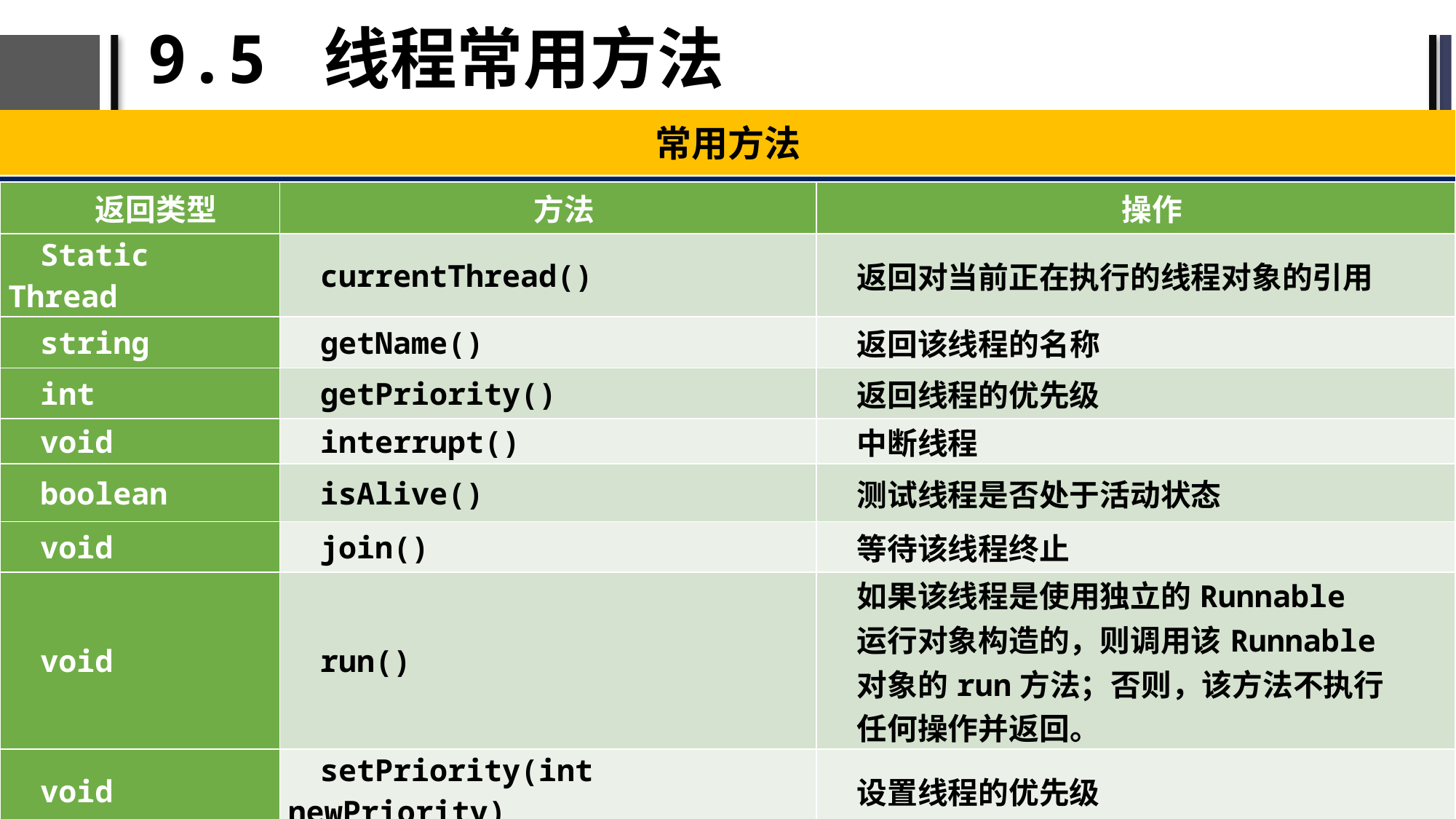

# 9.5 线程常用方法
常用方法

| 返回类型 | 方法 | 操作 |
| --- | --- | --- |
| Static Thread | currentThread() | 返回对当前正在执行的线程对象的引用 |
| string | getName() | 返回该线程的名称 |
| int | getPriority() | 返回线程的优先级 |
| void | interrupt() | 中断线程 |
| boolean | isAlive() | 测试线程是否处于活动状态 |
| void | join() | 等待该线程终止 |
| void | run() | 如果该线程是使用独立的Runnable 运行对象构造的，则调用该Runnable 对象的run方法；否则，该方法不执行 任何操作并返回。 |
| void | setPriority(int newPriority) | 设置线程的优先级 |